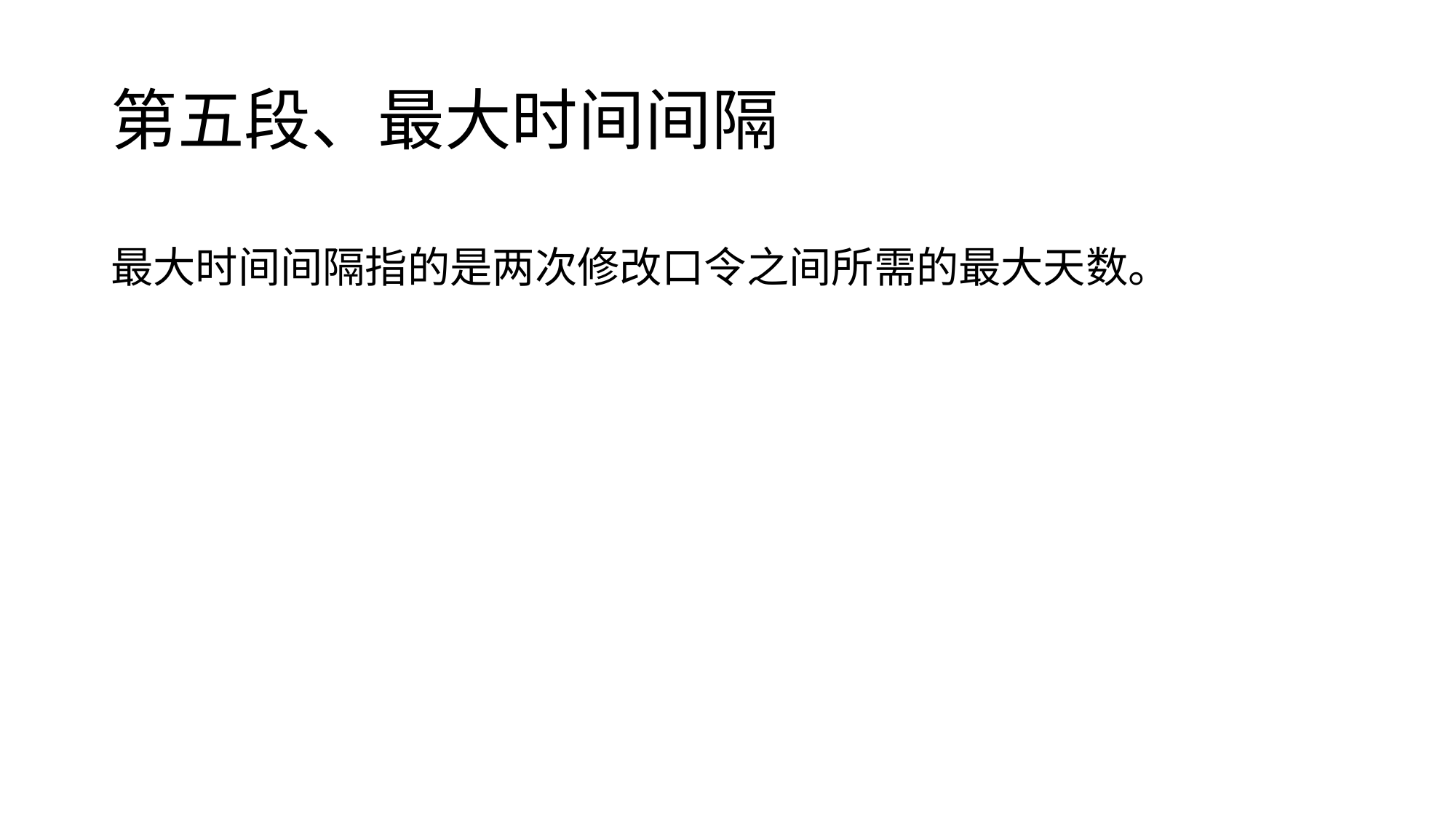

# 第五段、最大时间间隔

最大时间间隔指的是两次修改口令之间所需的最大天数。